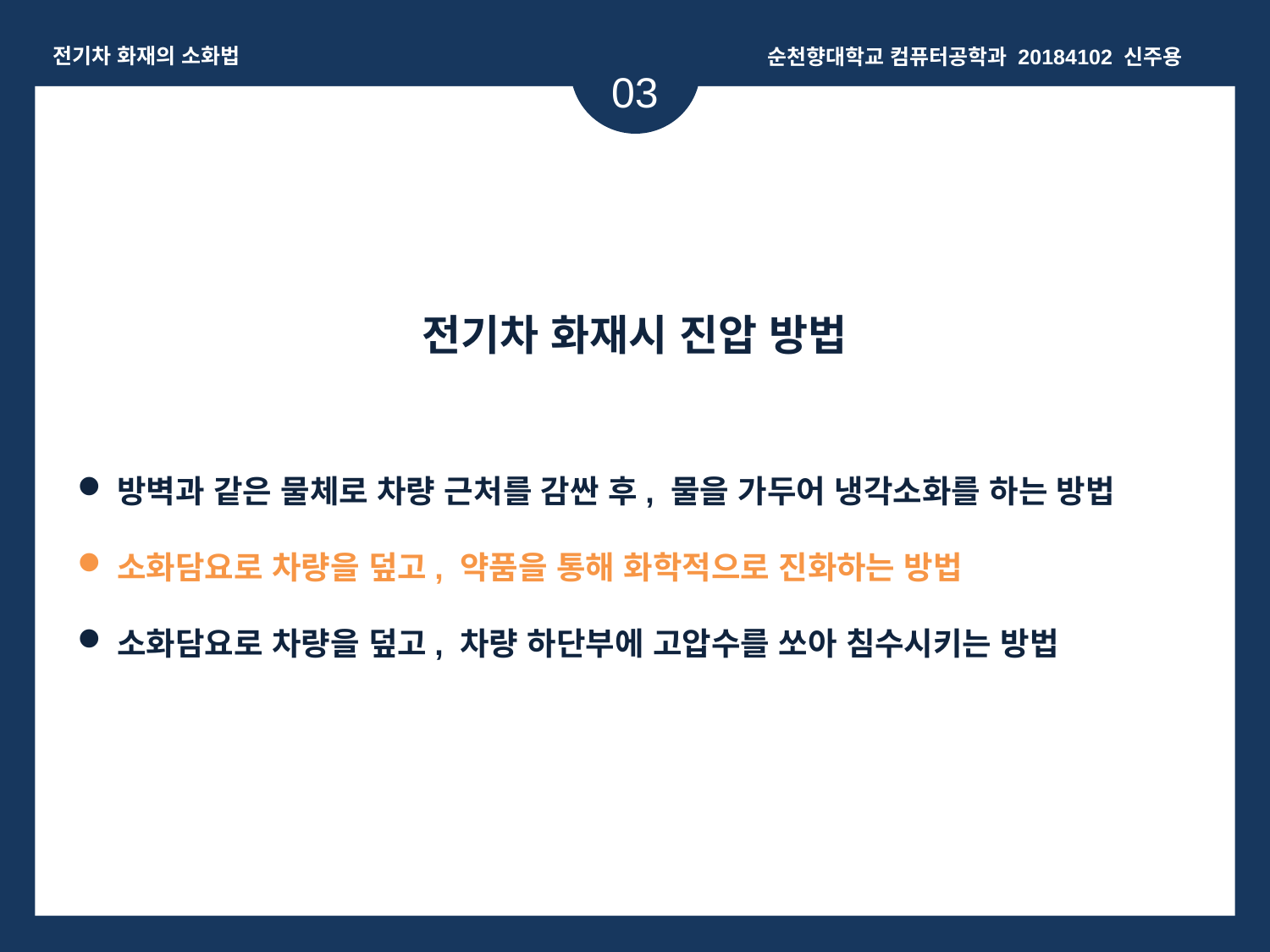

전기차 화재의 소화법
순천향대학교 컴퓨터공학과 20184102 신주용
03

전기차 화재시 진압 방법
방벽과 같은 물체로 차량 근처를 감싼 후, 물을 가두어 냉각소화를 하는 방법

소화담요로 차량을 덮고, 약품을 통해 화학적으로 진화하는 방법

소화담요로 차량을 덮고, 차량 하단부에 고압수를 쏘아 침수시키는 방법